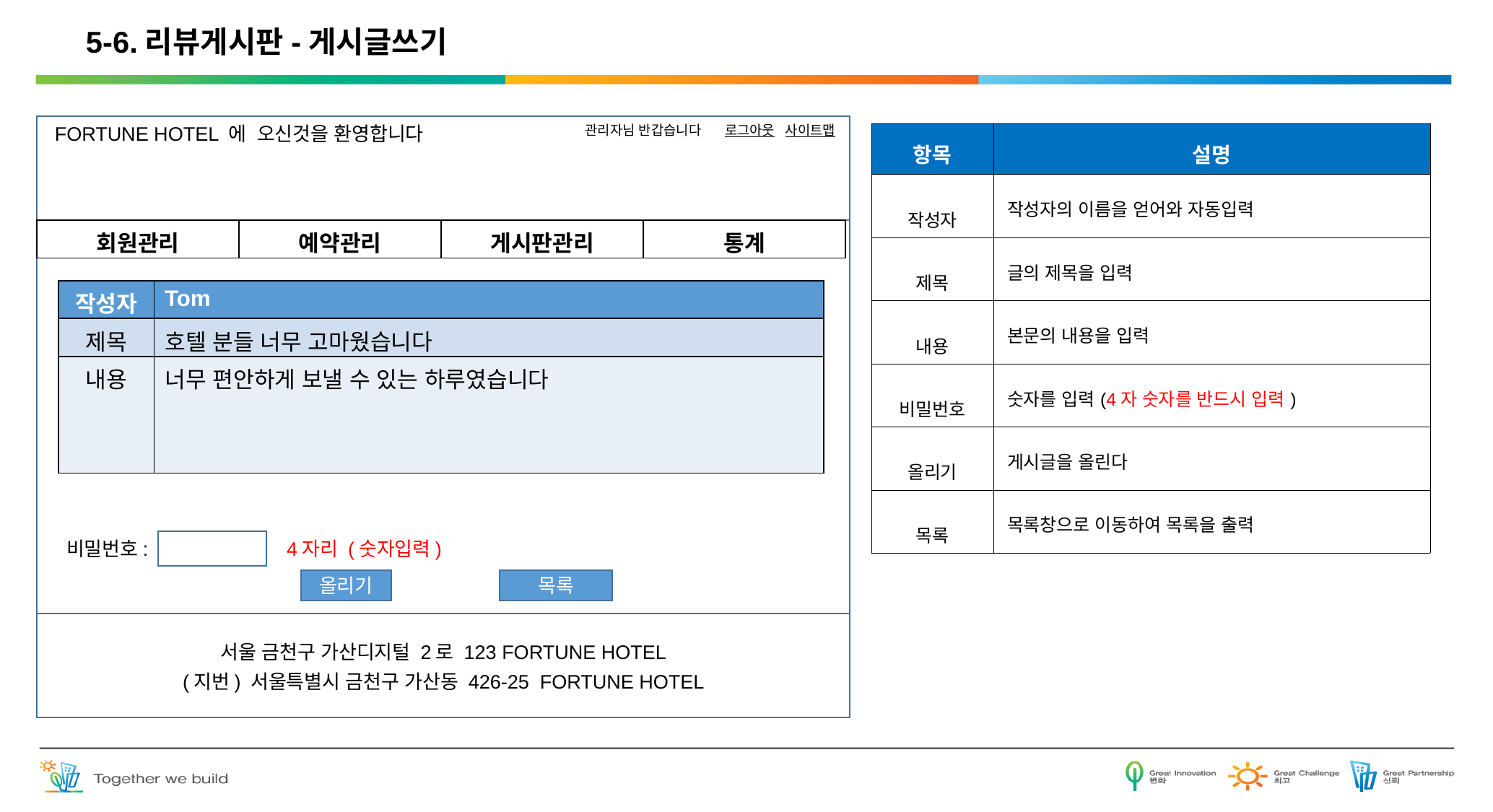

# 5-6.리뷰게시판-게시글쓰기
FORTUNE HOTEL 에  오신것을 환영합니다

관리자님 반갑습니다
로그아웃
사이트맵

| 항목 | 설명 |
| --- | --- |
| 작성자 | 작성자의 이름을 얻어와 자동입력 |
| 제목 | 글의 제목을 입력 |
| 내용 | 본문의 내용을 입력 |
| 비밀번호 | 숫자를 입력(4자 숫자를 반드시 입력) |
| 올리기 | 게시글을 올린다 |
| 목록 | 목록창으로 이동하여 목록을 출력 |
| 회원관리 | 예약관리 | 게시판관리 | 통계 |
| --- | --- | --- | --- |
| 작성자 | Tom |
| --- | --- |
| 제목 | 호텔 분들 너무 고마웠습니다 |
| 내용 | 너무 편안하게 보낼 수 있는 하루였습니다 |
비밀번호:

4자리 (숫자입력)
올리기
목록

서울 금천구 가산디지털 2로 123 FORTUNE HOTEL
(지번) 서울특별시 금천구 가산동 426-25  FORTUNE HOTEL